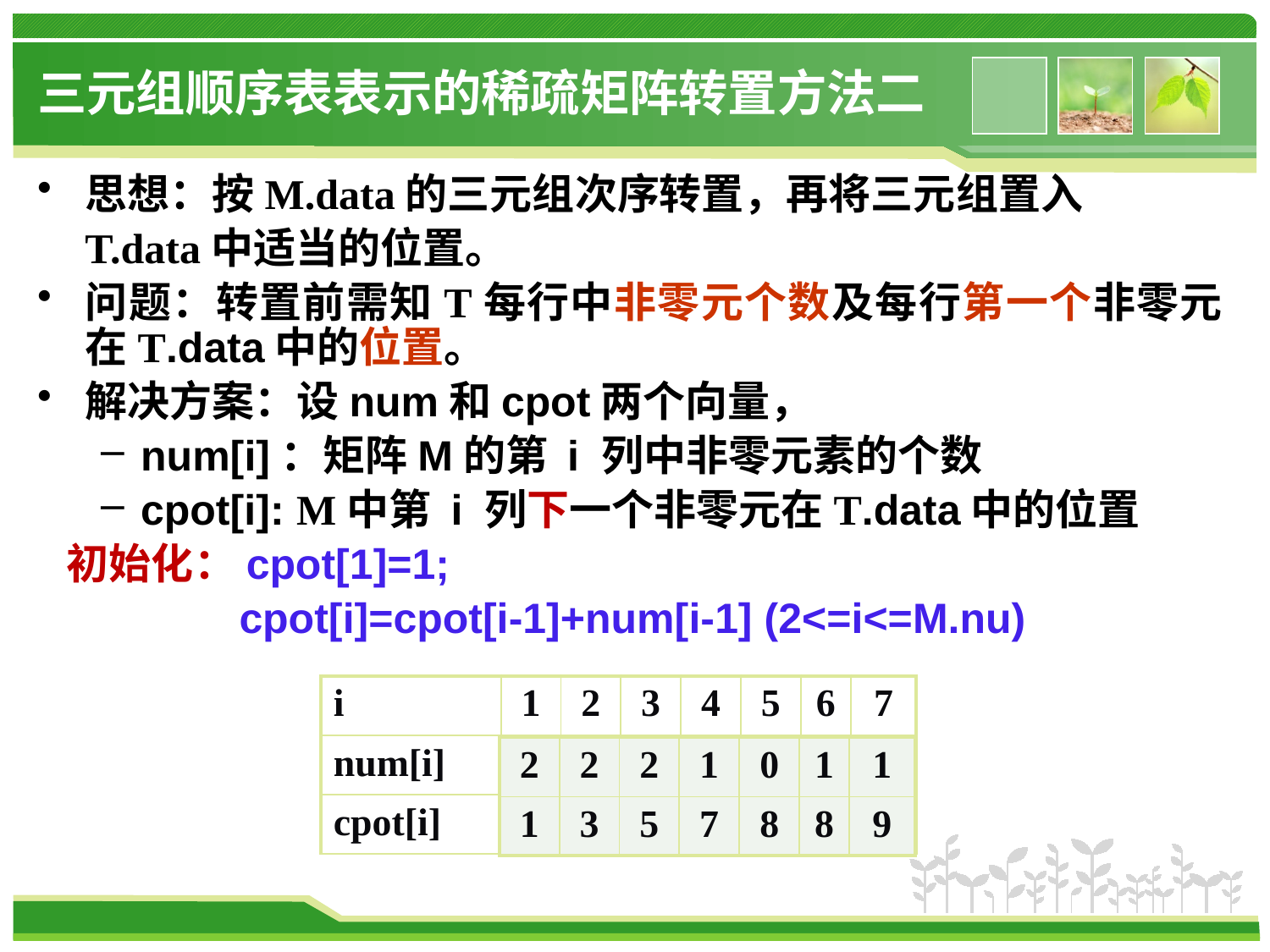

# 三元组顺序表表示的稀疏矩阵转置方法二
思想：按M.data的三元组次序转置，再将三元组置入
    T.data中适当的位置。
问题：转置前需知T每行中非零元个数及每行第一个非零元在T.data中的位置。
解决方案：设num和cpot两个向量，
num[i]：矩阵M的第 i 列中非零元素的个数
cpot[i]: M中第 i 列下一个非零元在T.data中的位置
  初始化：cpot[1]=1;
                 cpot[i]=cpot[i-1]+num[i-1] (2<=i<=M.nu)
| i | 1 | 2 | 3 | 4 | 5 | 6 | 7 |
| --- | --- | --- | --- | --- | --- | --- | --- |
| num[i] |  |  |  |  |  |  |  |
| cpot[i] |  |  |  |  |  |  |  |
| 2 | 2 | 2 | 1 | 0 | 1 | 1 |
| --- | --- | --- | --- | --- | --- | --- |
| 1 | 3 | 5 | 7 | 8 | 8 | 9 |